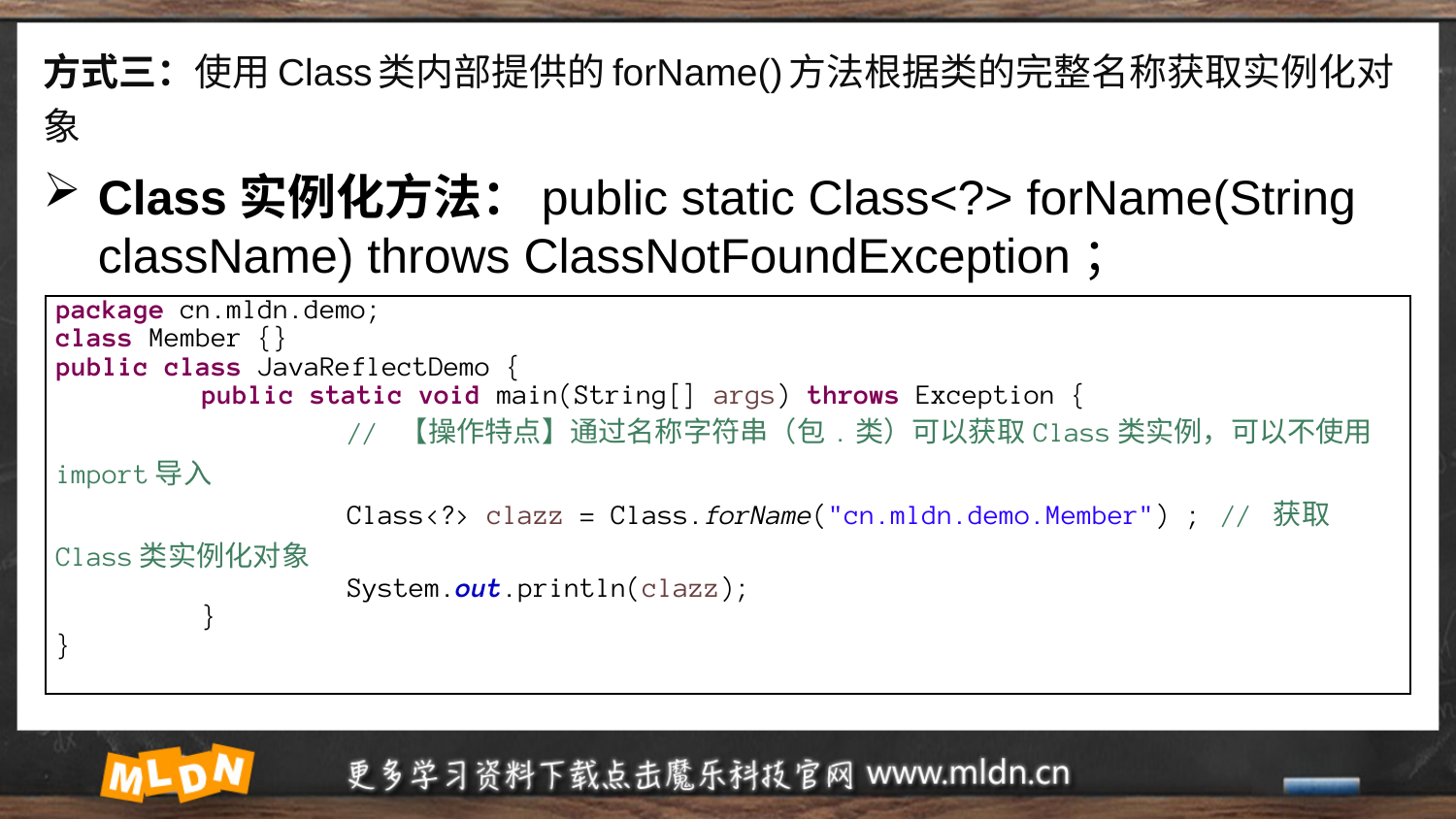

# 方式三：使用Class类内部提供的forName()方法根据类的完整名称获取实例化对象
Class实例化方法：public static Class<?> forName​(String className) throws ClassNotFoundException；
| package cn.mldn.demo; class Member {} public class JavaReflectDemo { public static void main(String[] args) throws Exception { // 【操作特点】通过名称字符串（包.类）可以获取Class类实例，可以不使用import导入 Class<?> clazz = Class.forName("cn.mldn.demo.Member") ; // 获取Class类实例化对象 System.out.println(clazz); } } |
| --- |